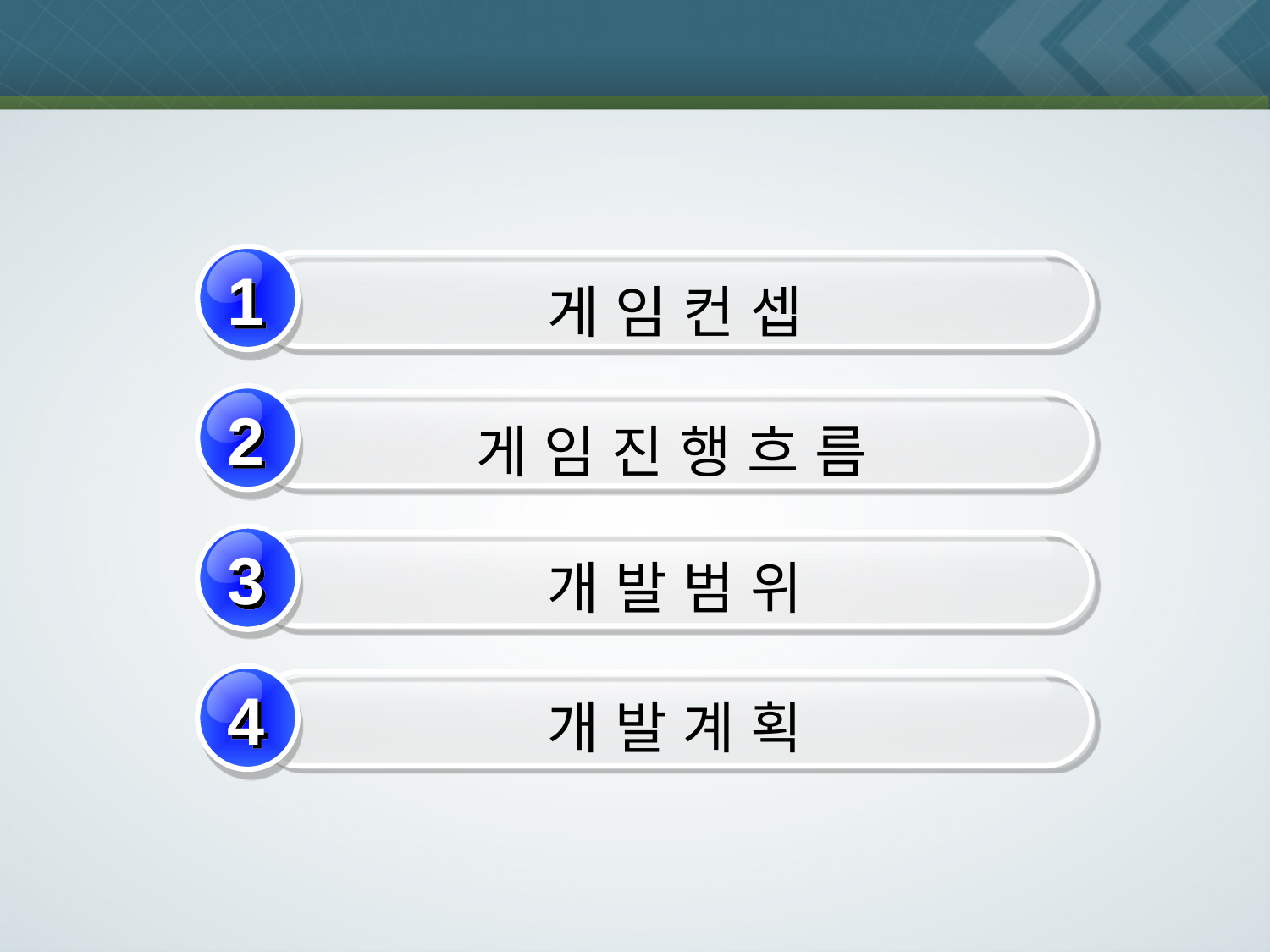

1

게 임 컨 셉

2

게 임 진 행 흐 름

3

개 발 범 위

4

개 발 계 획